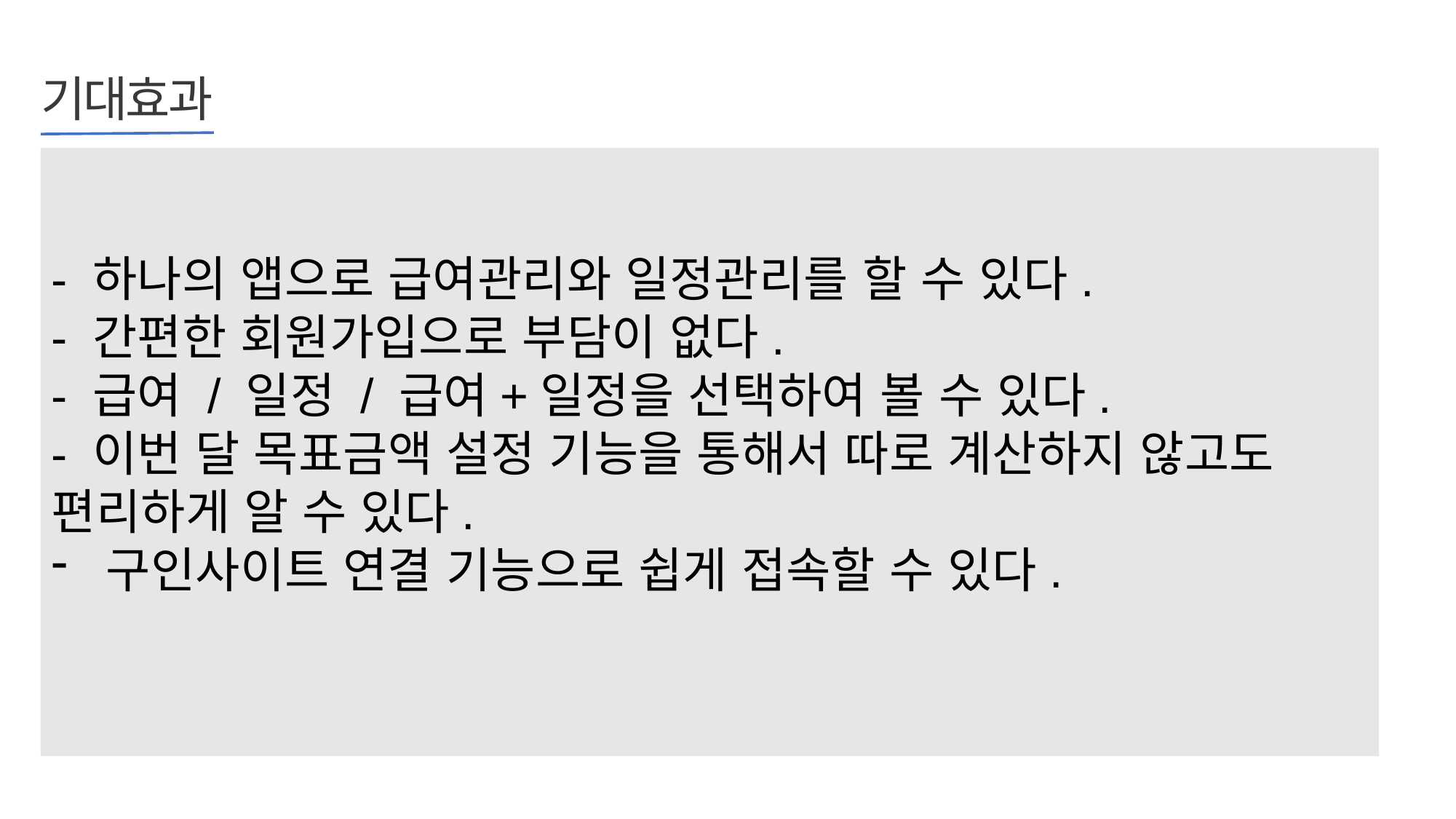

기대효과
- 하나의 앱으로 급여관리와 일정관리를 할 수 있다.
- 간편한 회원가입으로 부담이 없다.
- 급여 / 일정 / 급여+일정을 선택하여 볼 수 있다.
- 이번 달 목표금액 설정 기능을 통해서 따로 계산하지 않고도 편리하게 알 수 있다.
구인사이트 연결 기능으로 쉽게 접속할 수 있다.